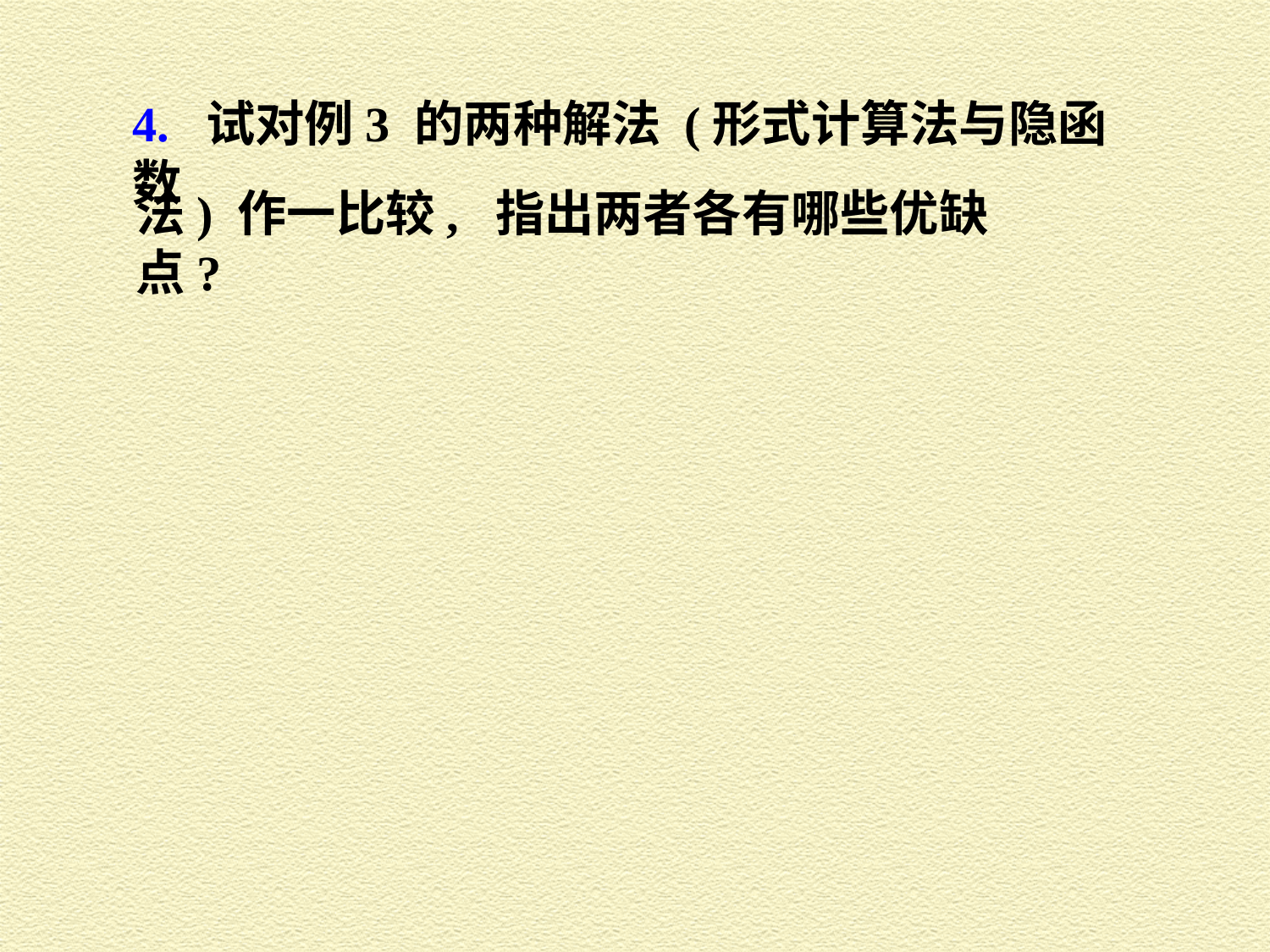

4.  试对例3 的两种解法 (形式计算法与隐函数
法) 作一比较,  指出两者各有哪些优缺点?